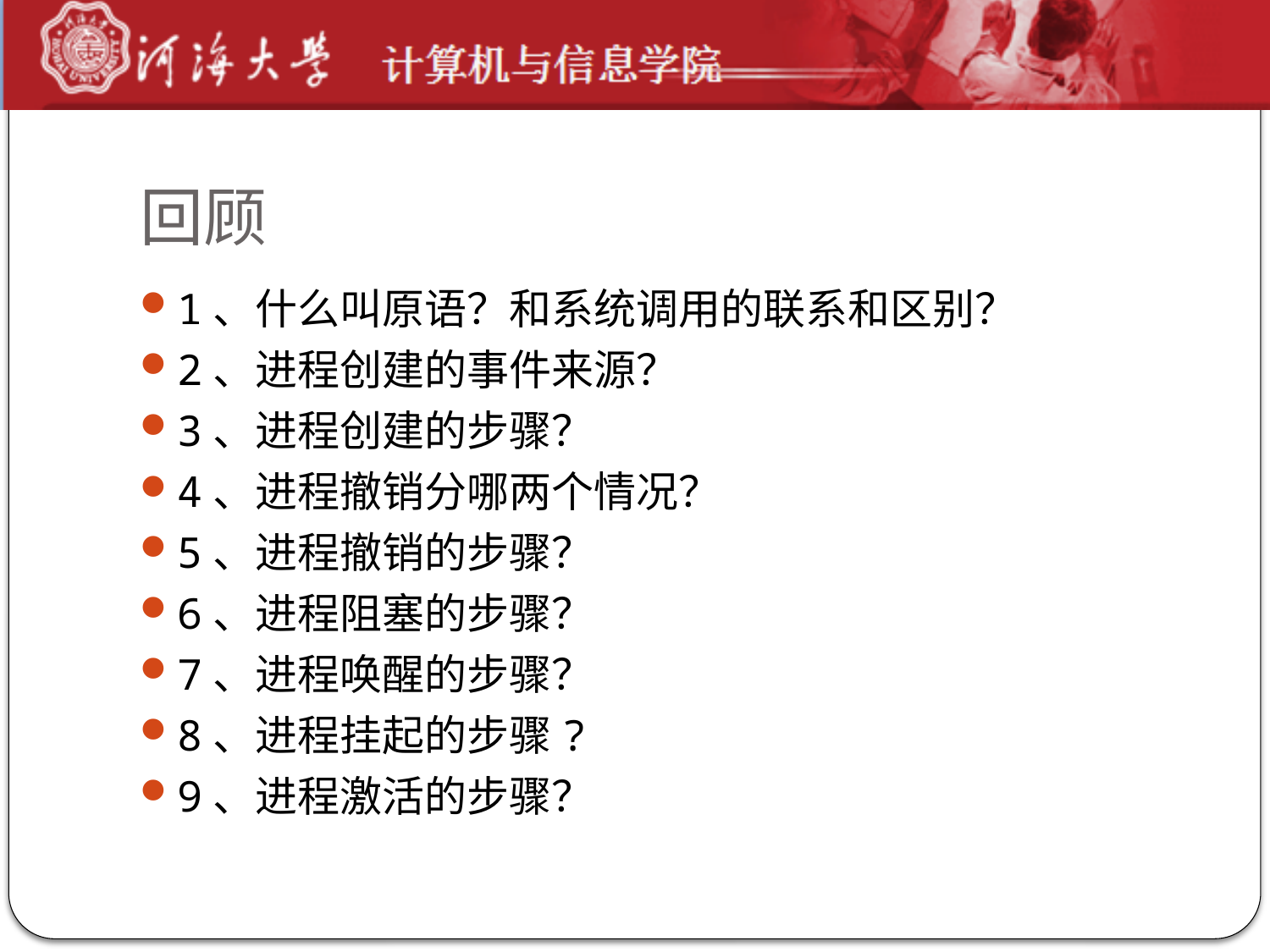

# 回顾
1、什么叫原语？和系统调用的联系和区别？
2、进程创建的事件来源？
3、进程创建的步骤？
4、进程撤销分哪两个情况？
5、进程撤销的步骤？
6、进程阻塞的步骤？
7、进程唤醒的步骤？
8、进程挂起的步骤?
9、进程激活的步骤？